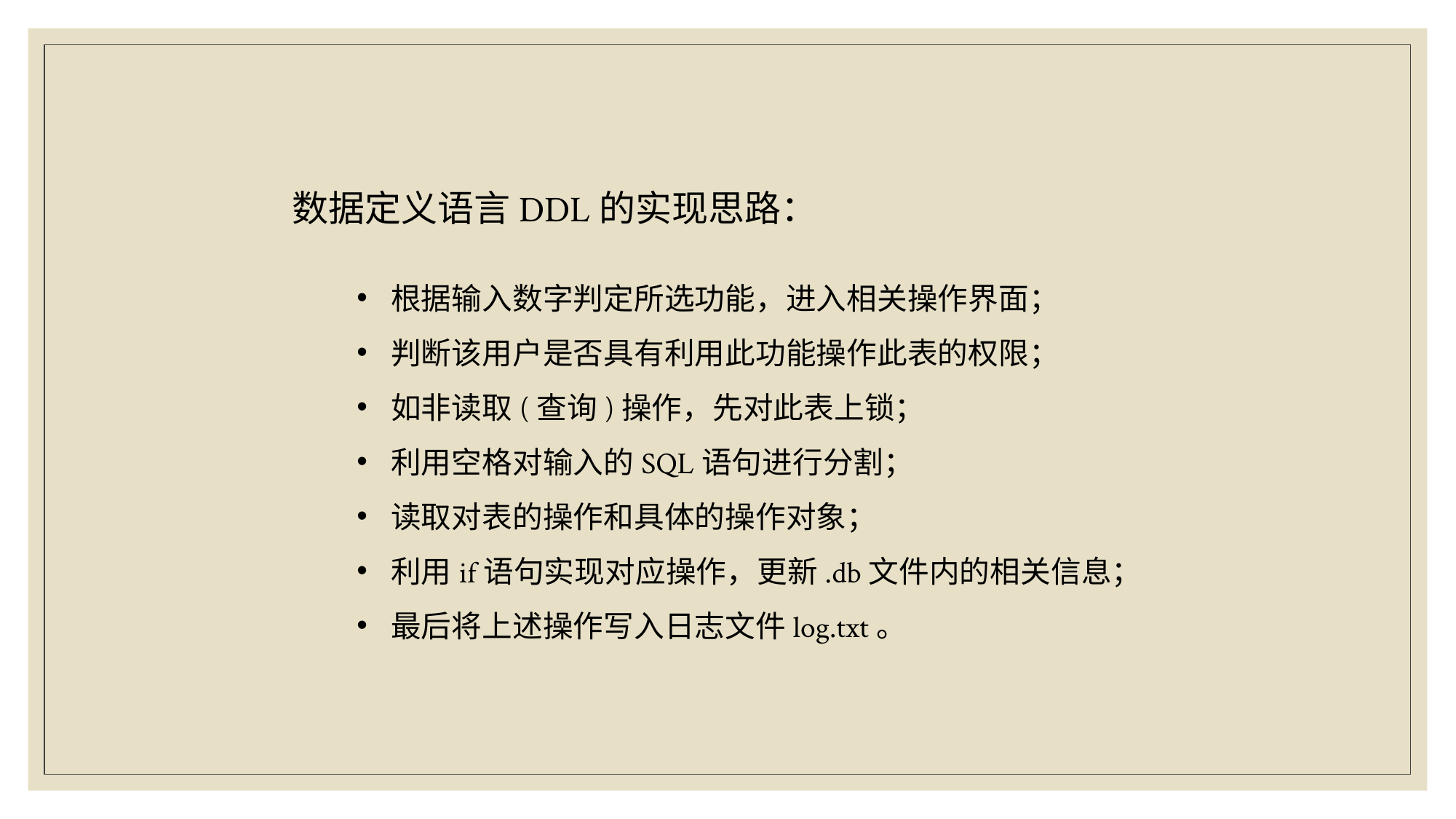

数据定义语言DDL的实现思路：
根据输入数字判定所选功能，进入相关操作界面；
判断该用户是否具有利用此功能操作此表的权限；
如非读取(查询)操作，先对此表上锁；
利用空格对输入的SQL语句进行分割；
读取对表的操作和具体的操作对象；
利用if语句实现对应操作，更新.db文件内的相关信息；
最后将上述操作写入日志文件log.txt。